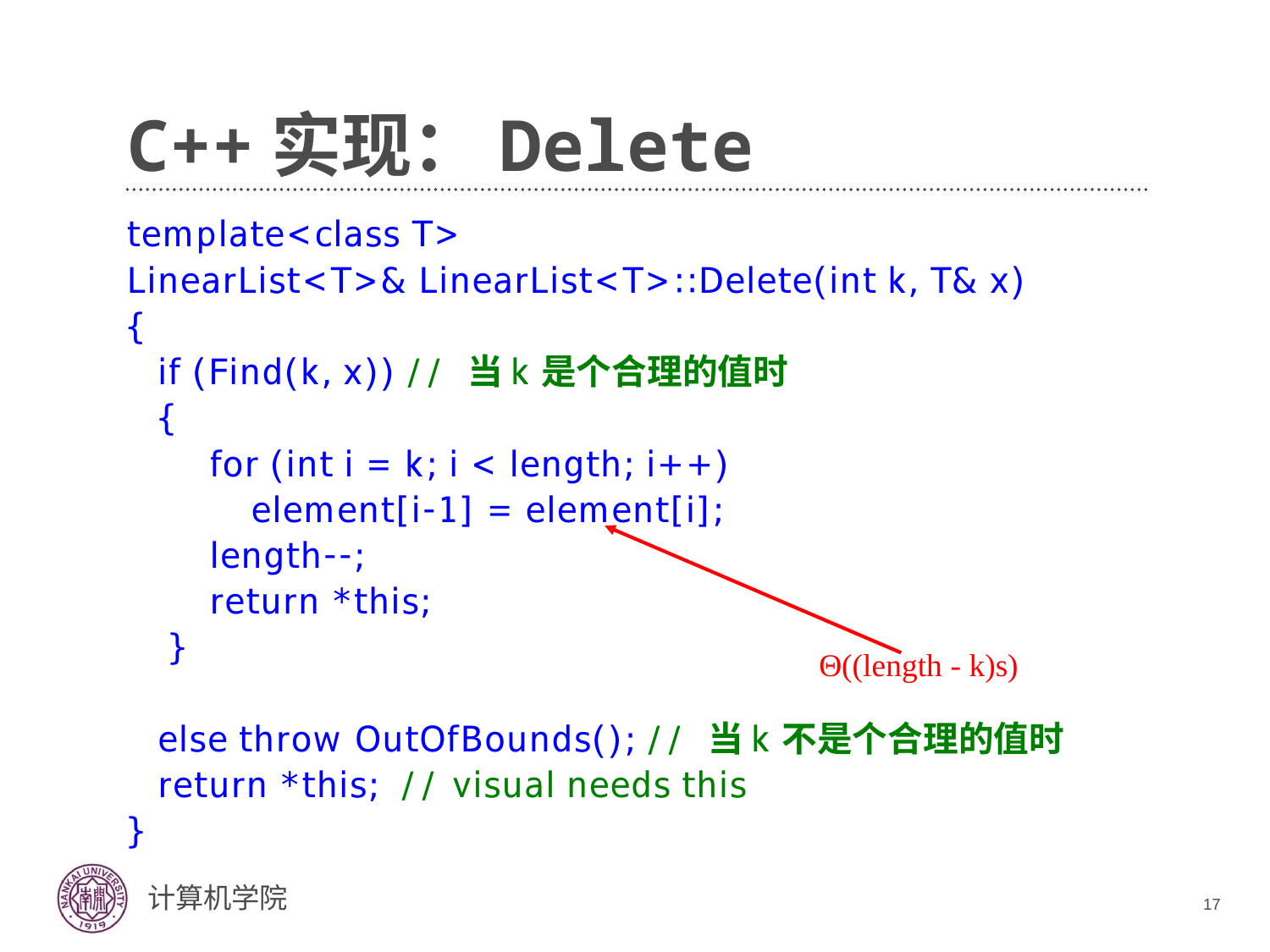

# C++实现：Delete
template<class T>
LinearList<T>& LinearList<T>::Delete(int k, T& x)
{
   if (Find(k, x)) // 当k是个合理的值时
   {
        for (int i = k; i < length; i++)
            element[i-1] = element[i];
        length--;
        return *this;
    }

   else throw OutOfBounds(); // 当k不是个合理的值时
   return *this;  // visual needs this
}

Θ((length - k)s)
17